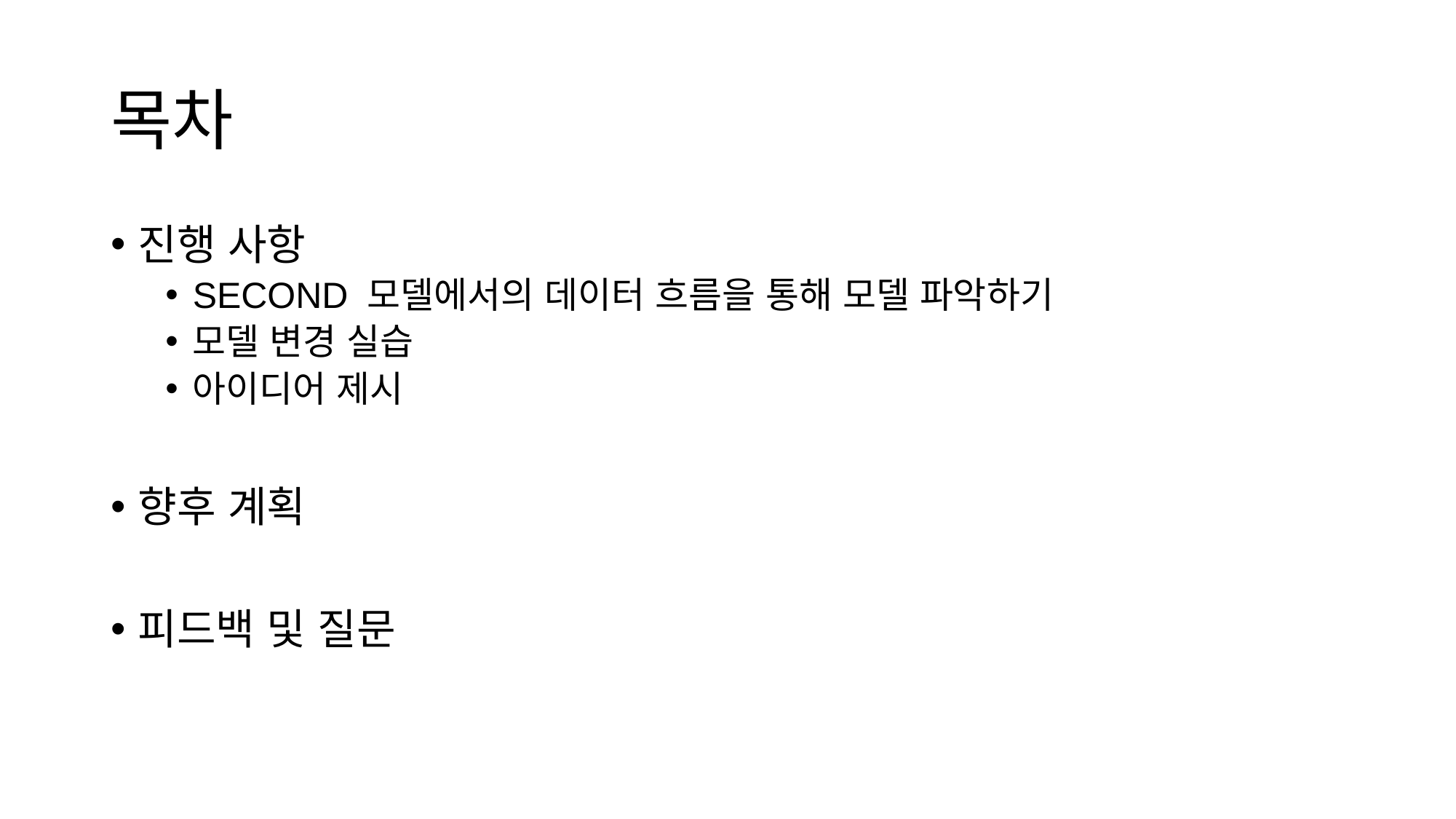

# 목차
진행 사항
SECOND 모델에서의 데이터 흐름을 통해 모델 파악하기
모델 변경 실습
아이디어 제시

향후 계획

피드백 및 질문